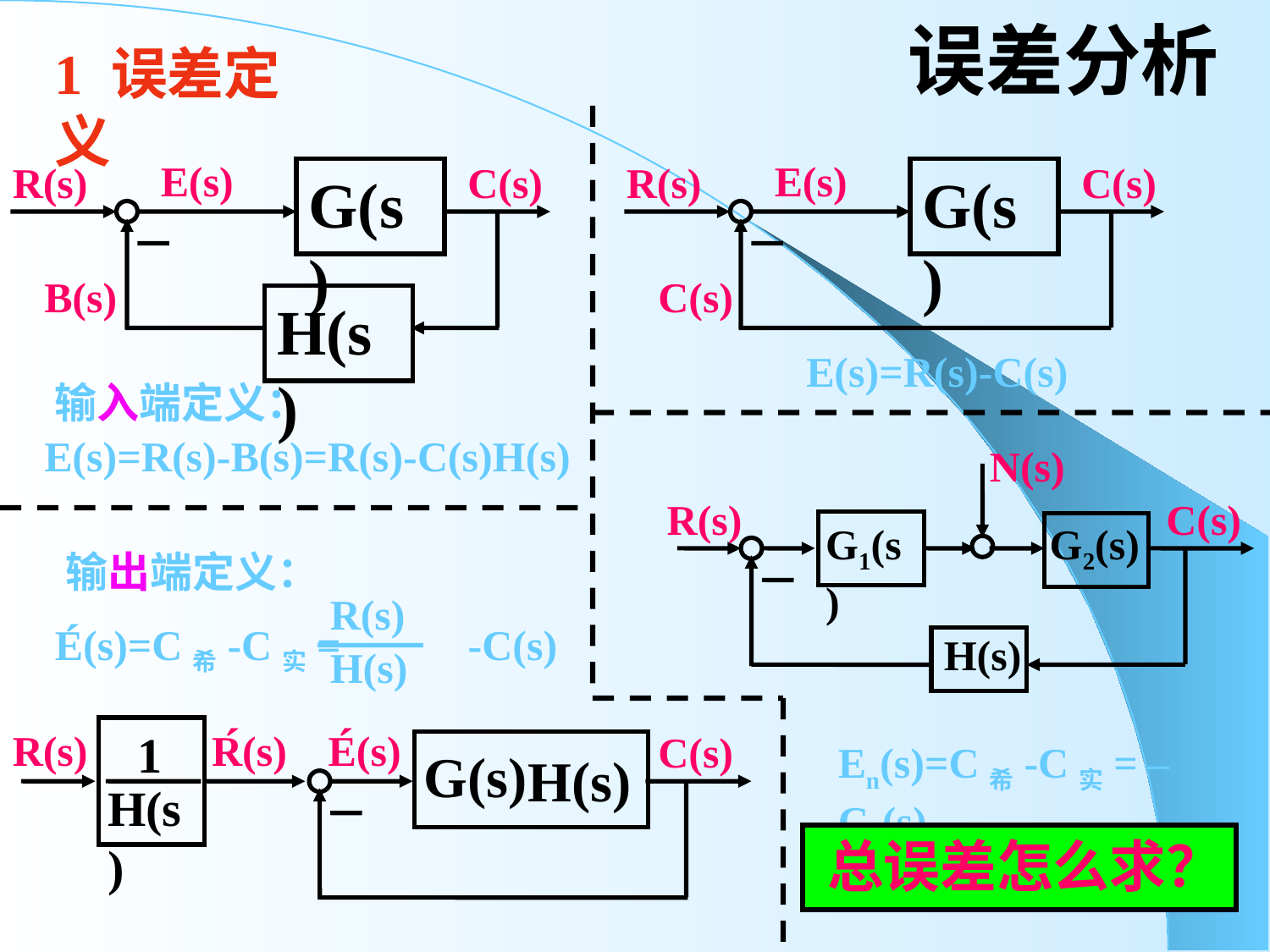

# 误差分析
1 误差定义

E(s)
R(s)
C(s)
G(s)

H(s)

B(s)
E(s)
R(s)
C(s)
G(s)

C(s)

E(s)=R(s)-C(s)
输入端定义：

E(s)=R(s)-B(s)=R(s)-C(s)H(s)
N(s)

R(s)
C(s)
G1(s)

G2(s)

H(s)

输出端定义：
R(s)

H(s)
E(s)=C希-C实=            -C(s)
ˊ
ˊ
R(s)
ˊ
R(s)
1
H(s)

E(s)
C(s)

G(s)
H(s)

En(s)=C希-C实= –Cn(s)

总误差怎么求？